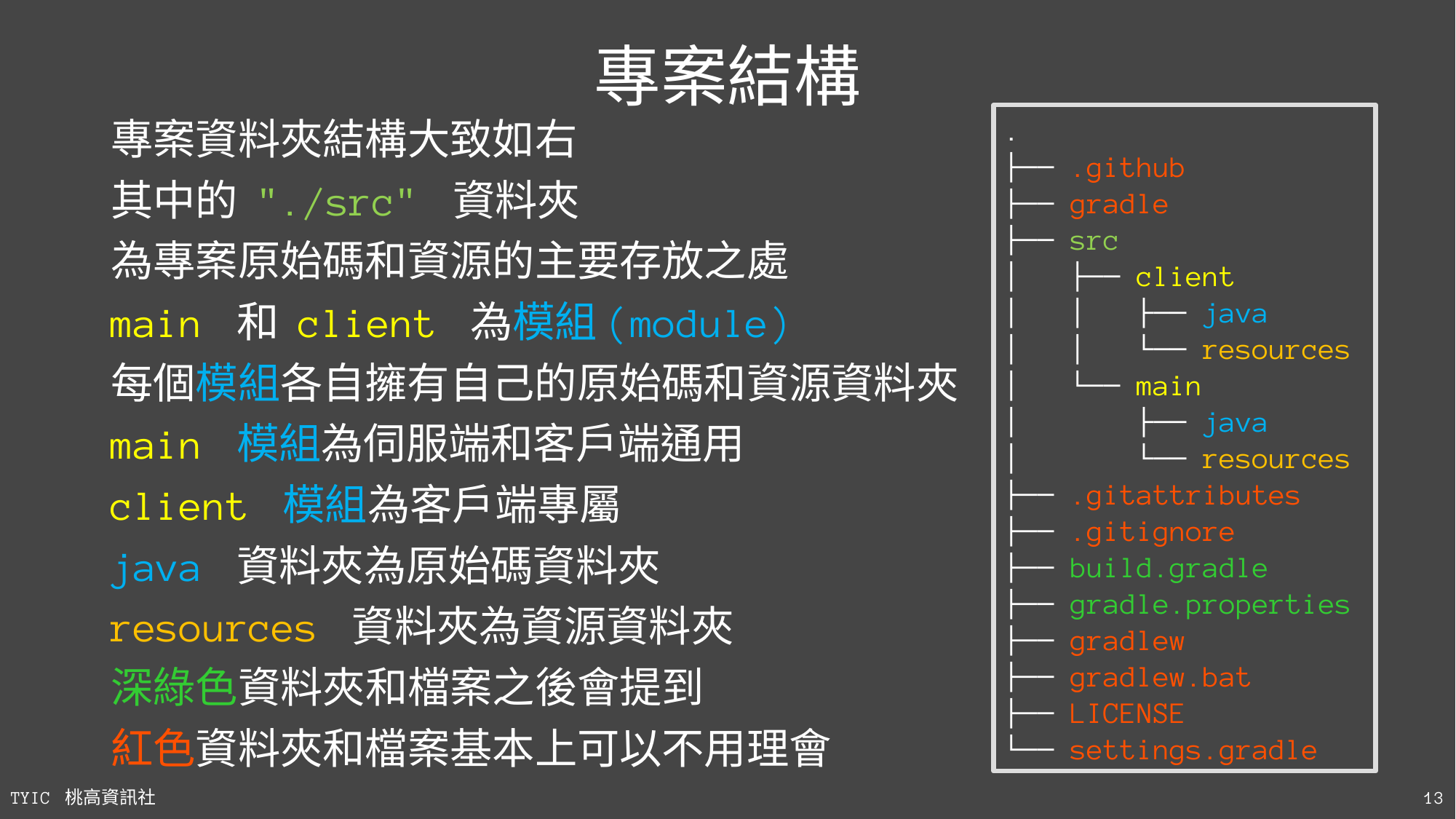

# 專案結構
.
├── .github
├── gradle
├── src
│   ├── client
│   │   ├── java
│   │   └── resources
│   └── main
│       ├── java
│       └── resources
├── .gitattributes
├── .gitignore
├── build.gradle
├── gradle.properties
├── gradlew
├── gradlew.bat
├── LICENSE
└── settings.gradle
專案資料夾結構大致如右
其中的 "./src" 資料夾
為專案原始碼和資源的主要存放之處
main 和 client 為模組(module)
每個模組各自擁有自己的原始碼和資源資料夾
main 模組為伺服端和客戶端通用
client 模組為客戶端專屬
java 資料夾為原始碼資料夾
resources 資料夾為資源資料夾
深綠色資料夾和檔案之後會提到
紅色資料夾和檔案基本上可以不用理會